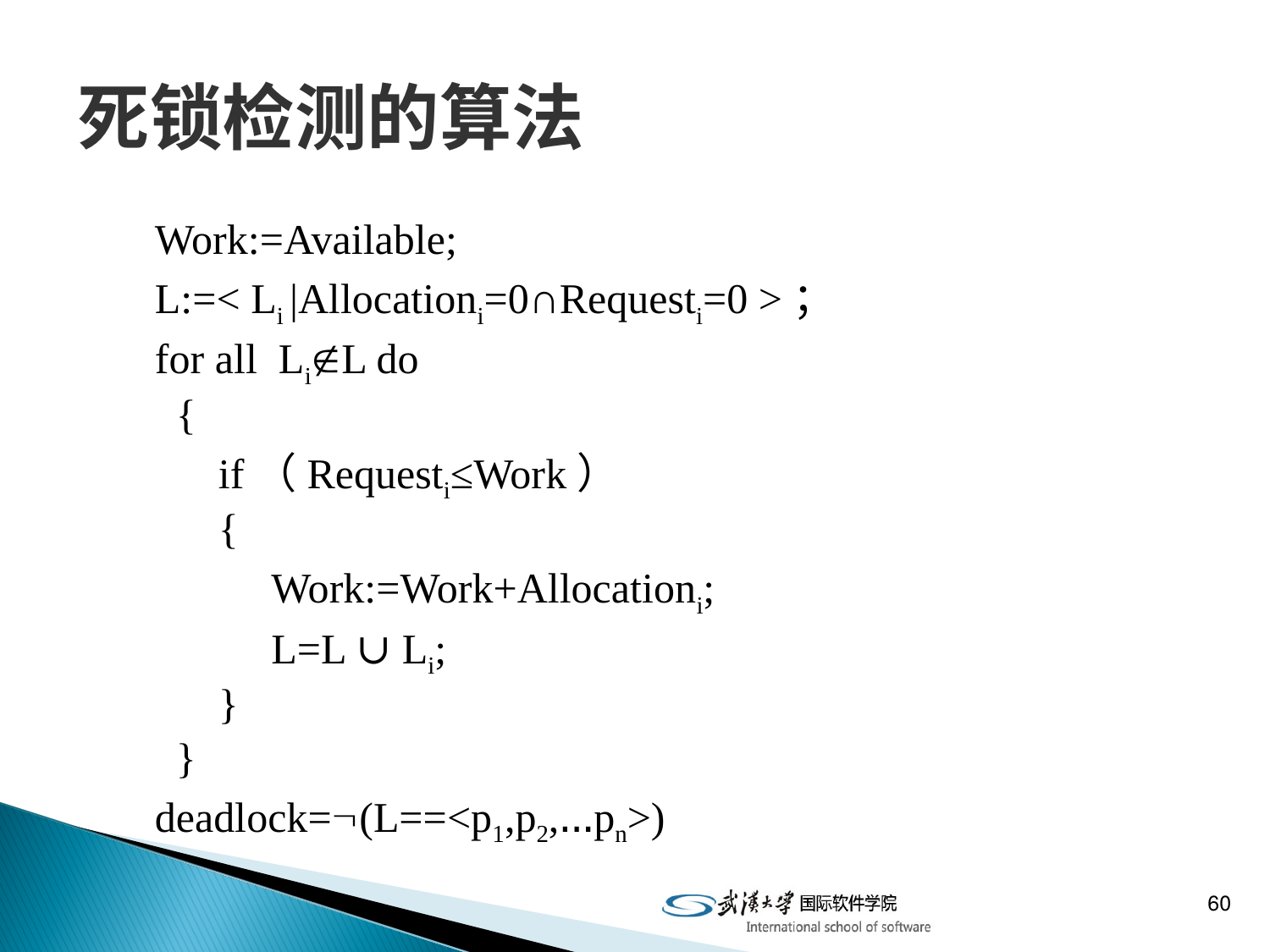

# 死锁检测的算法
Work:=Available;
L:=< Li |Allocationi=0∩Requesti=0 >；
for all  Li∉L do
  {
      if（Requesti≤Work）
      {
           Work:=Work+Allocationi;
           L=L ∪ Li;
      }
  }
deadlock=¬(L==<p1,p2,…pn>)